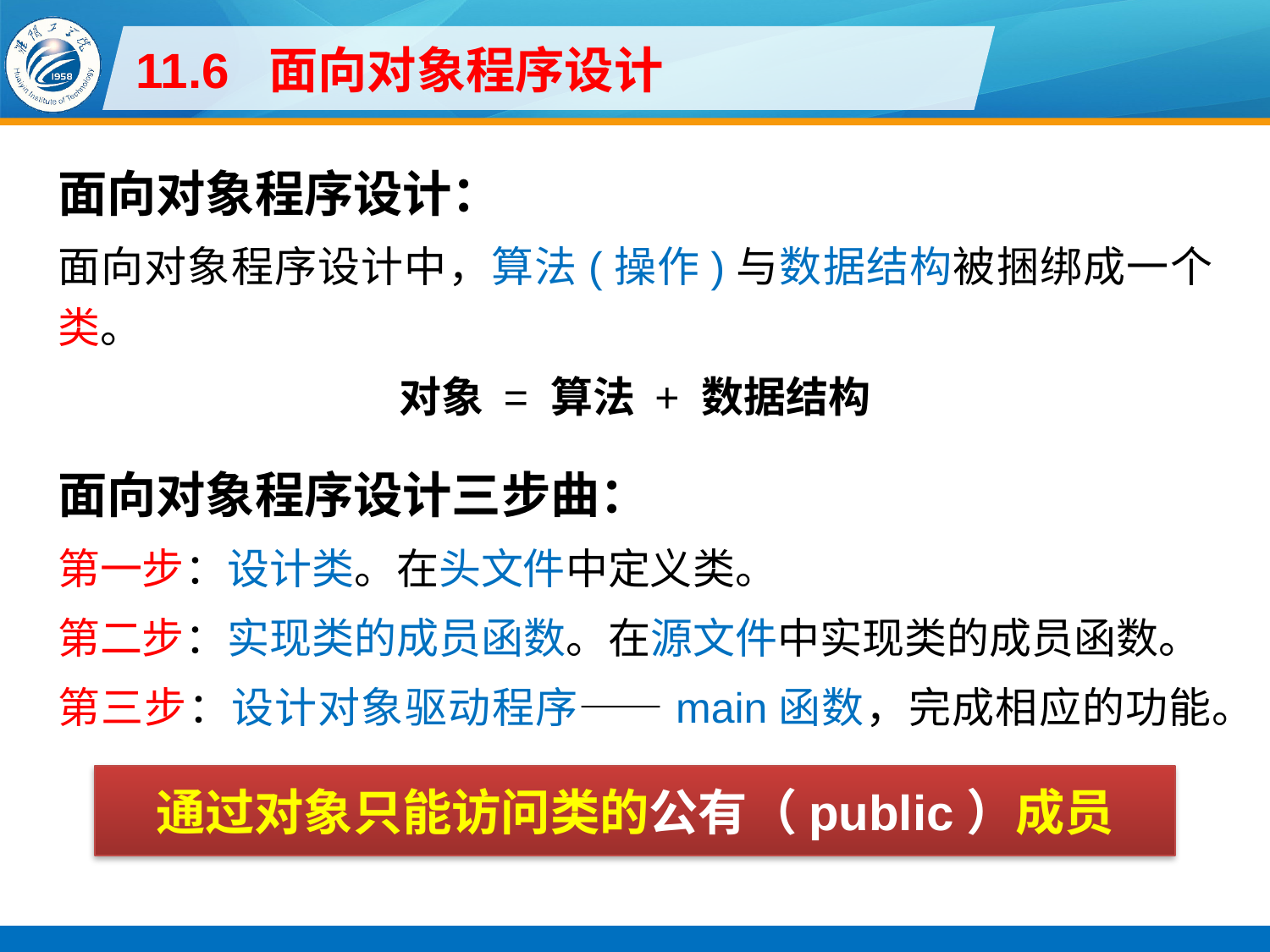

# 11.6  面向对象程序设计
面向对象程序设计：
面向对象程序设计中，算法(操作)与数据结构被捆绑成一个类。
对象 = 算法 + 数据结构
面向对象程序设计三步曲：
第一步：设计类。在头文件中定义类。
第二步：实现类的成员函数。在源文件中实现类的成员函数。
第三步：设计对象驱动程序——main函数，完成相应的功能。

通过对象只能访问类的公有（public）成员